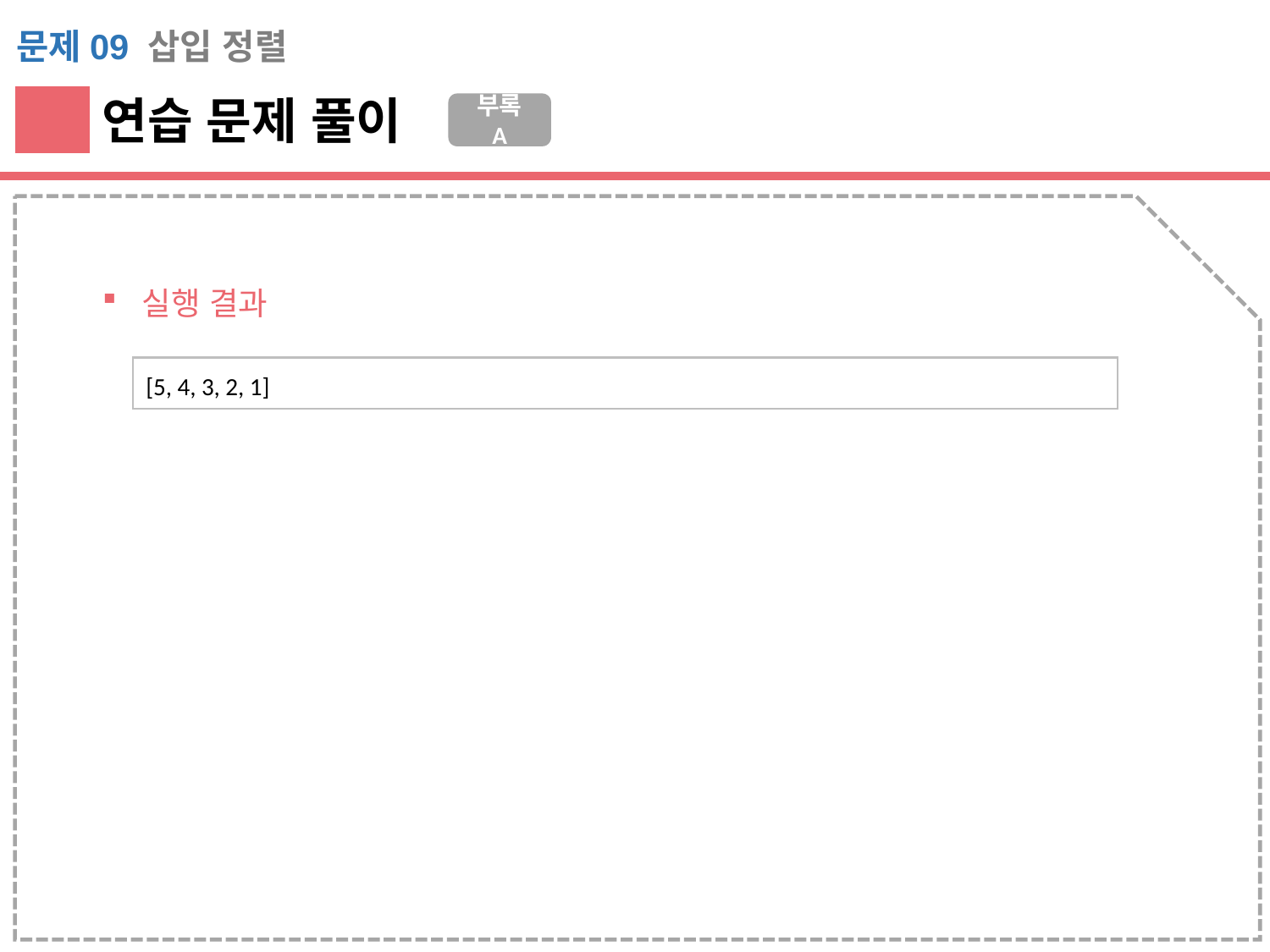

문제09 삽입 정렬
연습 문제 풀이

부록 A

실행 결과
[5, 4, 3, 2, 1]